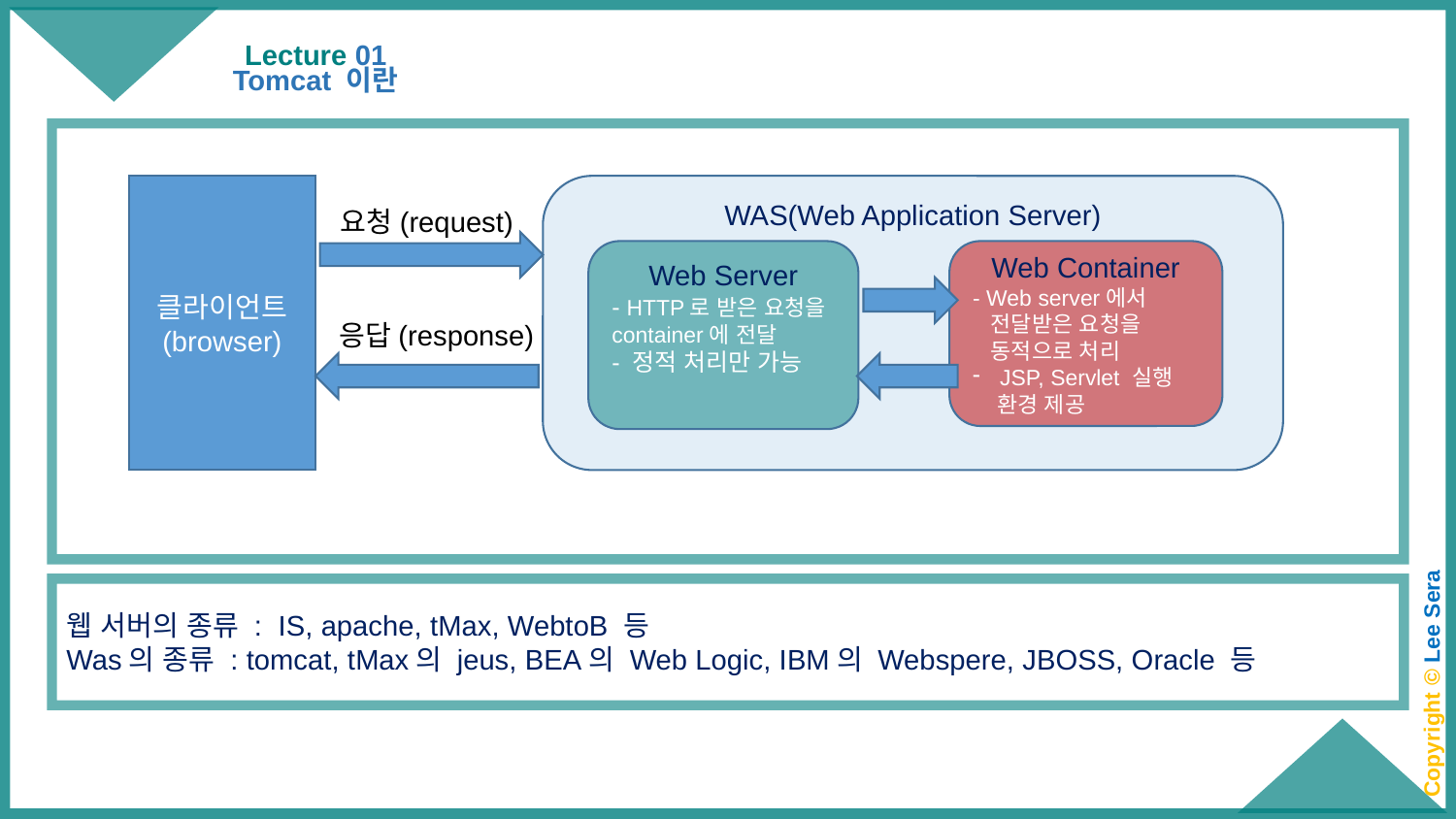

Lecture 01
Tomcat 이란

클라이언트
(browser)
WAS(Web Application Server)
요청(request)

Web Server
- HTTP로 받은 요청을 container에 전달
- 정적 처리만 가능
Web Container
- Web server에서
  전달받은 요청을
  동적으로 처리
JSP, Servlet 실행
   환경 제공

응답(response)

웹 서버의 종류 : IIS, apache, tMax, WebtoB 등
Was의 종류 : tomcat, tMax의 jeus, BEA의 Web Logic, IBM의 Webspere, JBOSS, Oracle 등
Copyright © Lee Sera